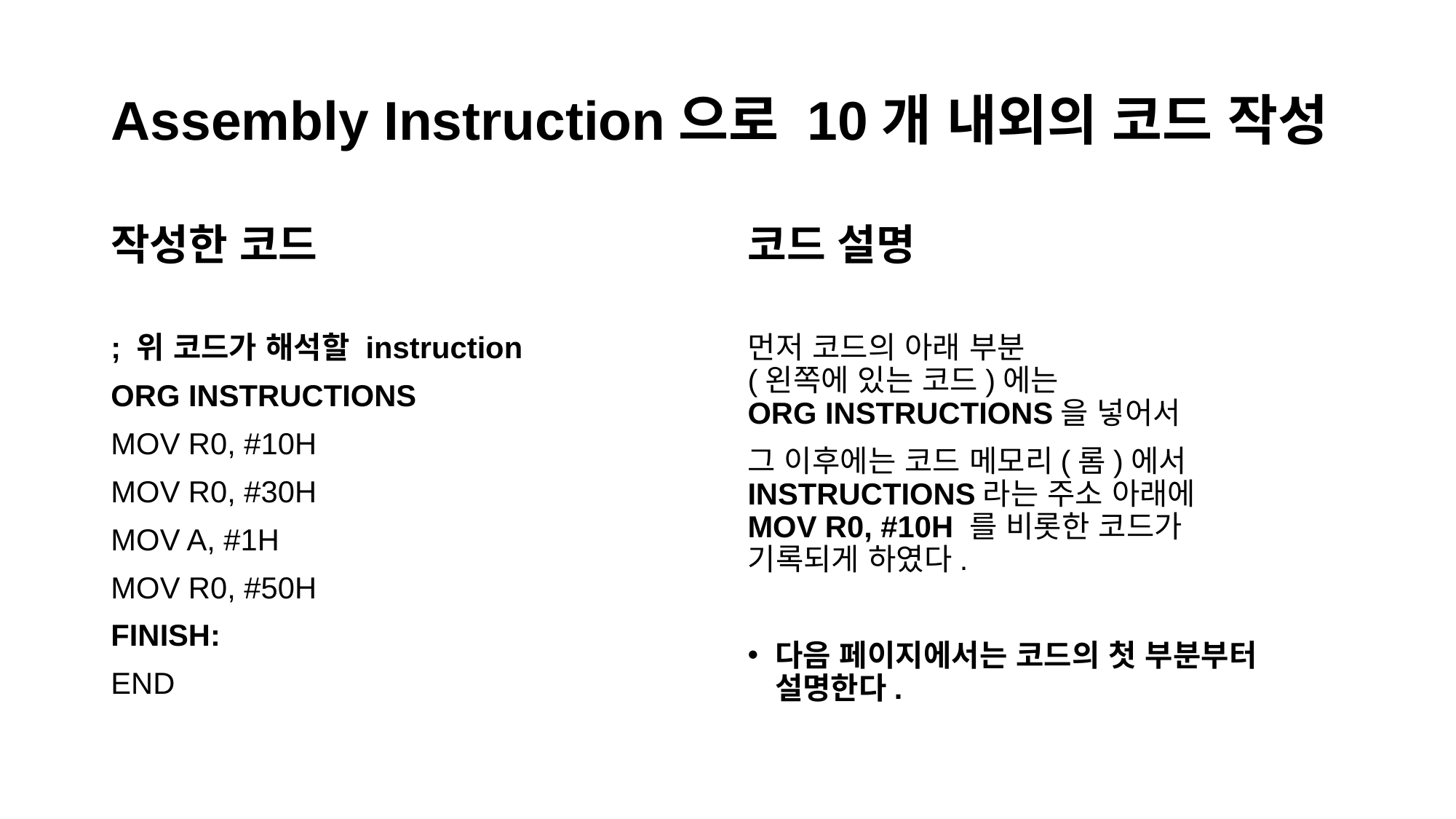

# Assembly Instruction으로 10개 내외의 코드 작성
작성한 코드

; 위 코드가 해석할 instruction
ORG INSTRUCTIONS
MOV R0, #10H
MOV R0, #30H
MOV A, #1H
MOV R0, #50H
FINISH:
END

코드 설명

먼저 코드의 아래 부분
(왼쪽에 있는 코드)에는
ORG INSTRUCTIONS을 넣어서
그 이후에는 코드 메모리(롬)에서 INSTRUCTIONS라는 주소 아래에
MOV R0, #10H 를 비롯한 코드가
기록되게 하였다.

다음 페이지에서는 코드의 첫 부분부터
설명한다.